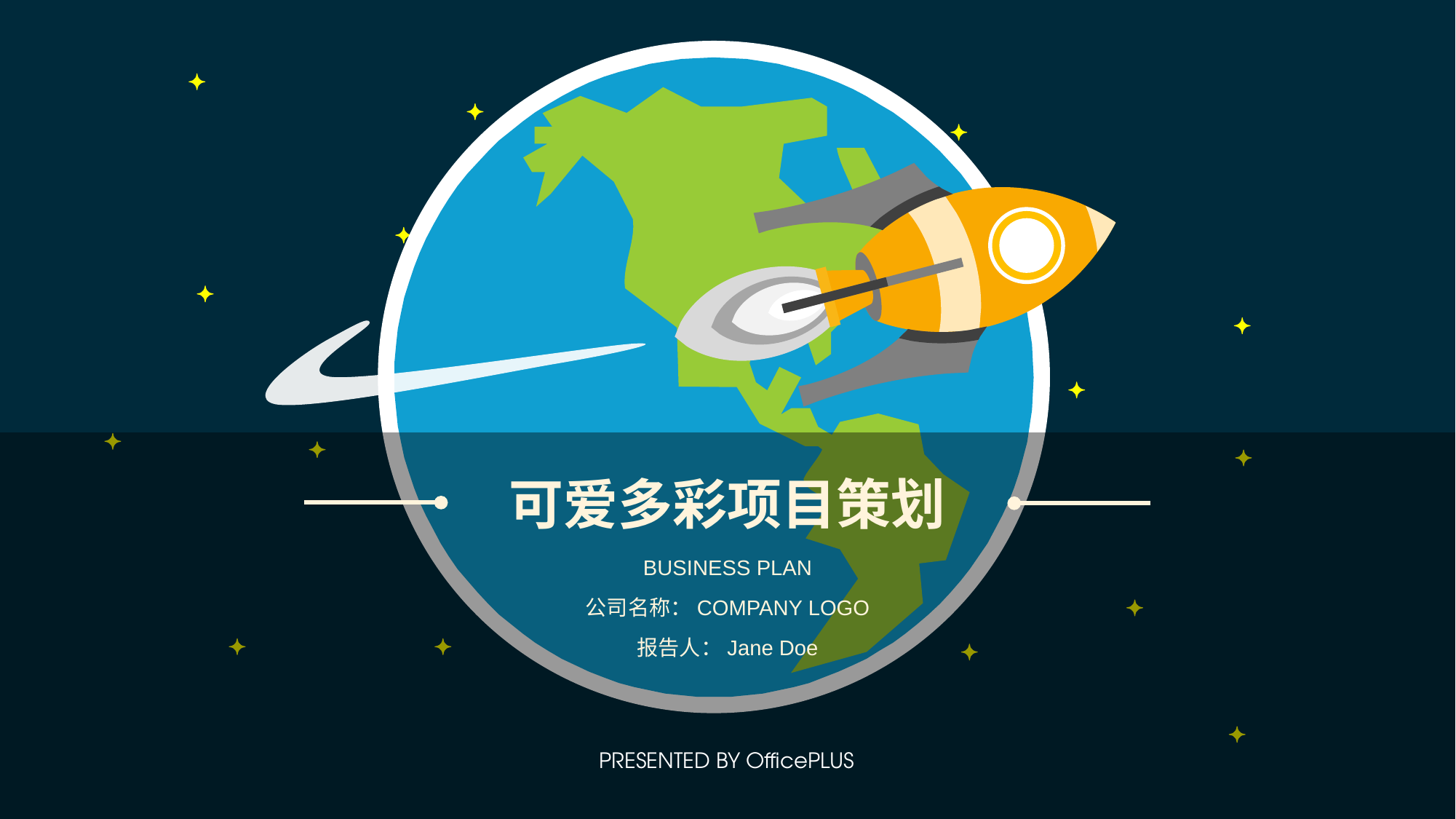

可爱多彩项目策划
BUSINESS PLAN
公司名称：COMPANY LOGO
报告人：Jane Doe
PRESENTED BY OfficePLUS